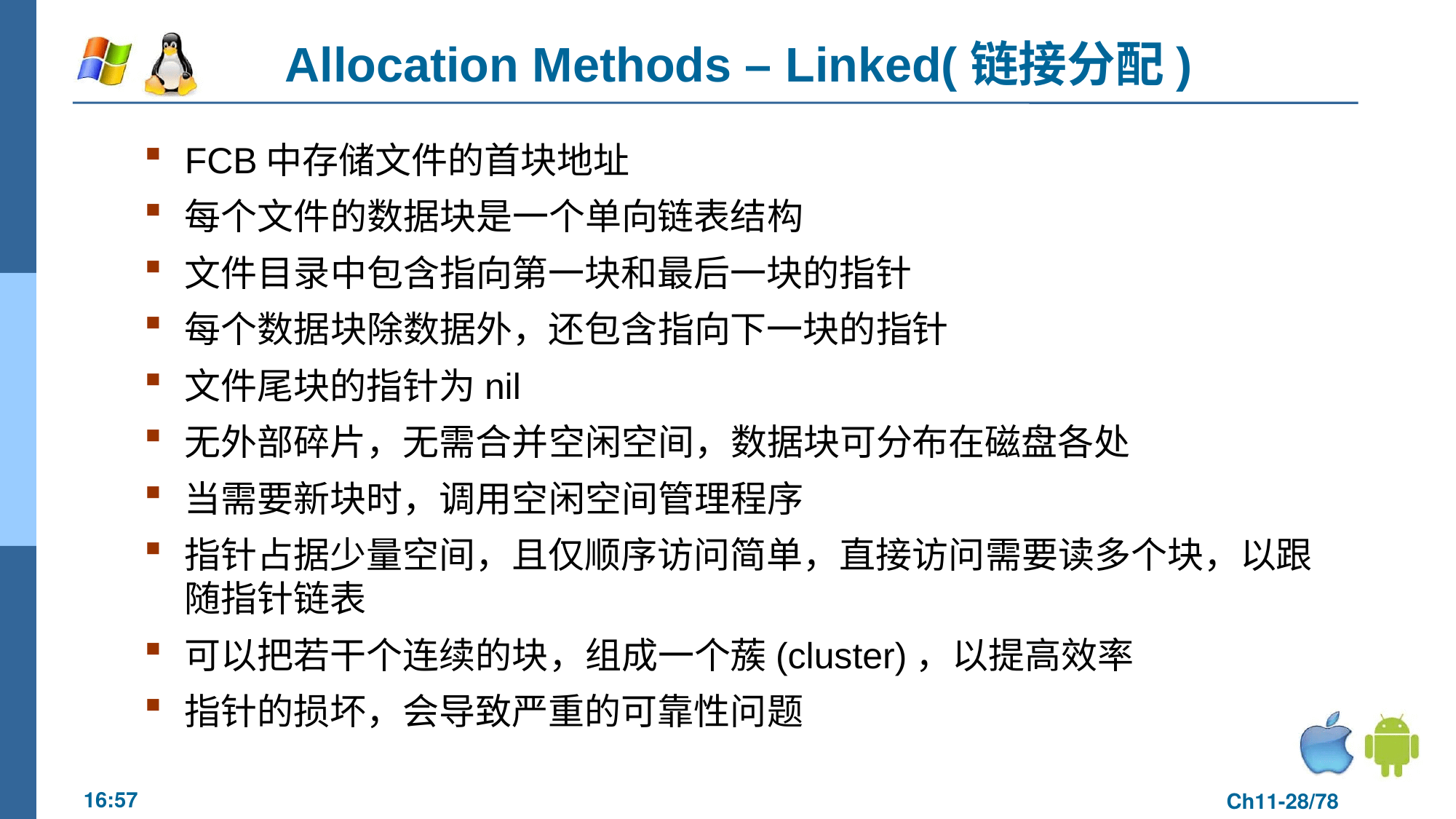

# Allocation Methods – Linked(链接分配)
FCB中存储文件的首块地址
每个文件的数据块是一个单向链表结构
文件目录中包含指向第一块和最后一块的指针
每个数据块除数据外，还包含指向下一块的指针
文件尾块的指针为nil
无外部碎片，无需合并空闲空间，数据块可分布在磁盘各处
当需要新块时，调用空闲空间管理程序
指针占据少量空间，且仅顺序访问简单，直接访问需要读多个块，以跟随指针链表
可以把若干个连续的块，组成一个蔟(cluster)，以提高效率
指针的损坏，会导致严重的可靠性问题